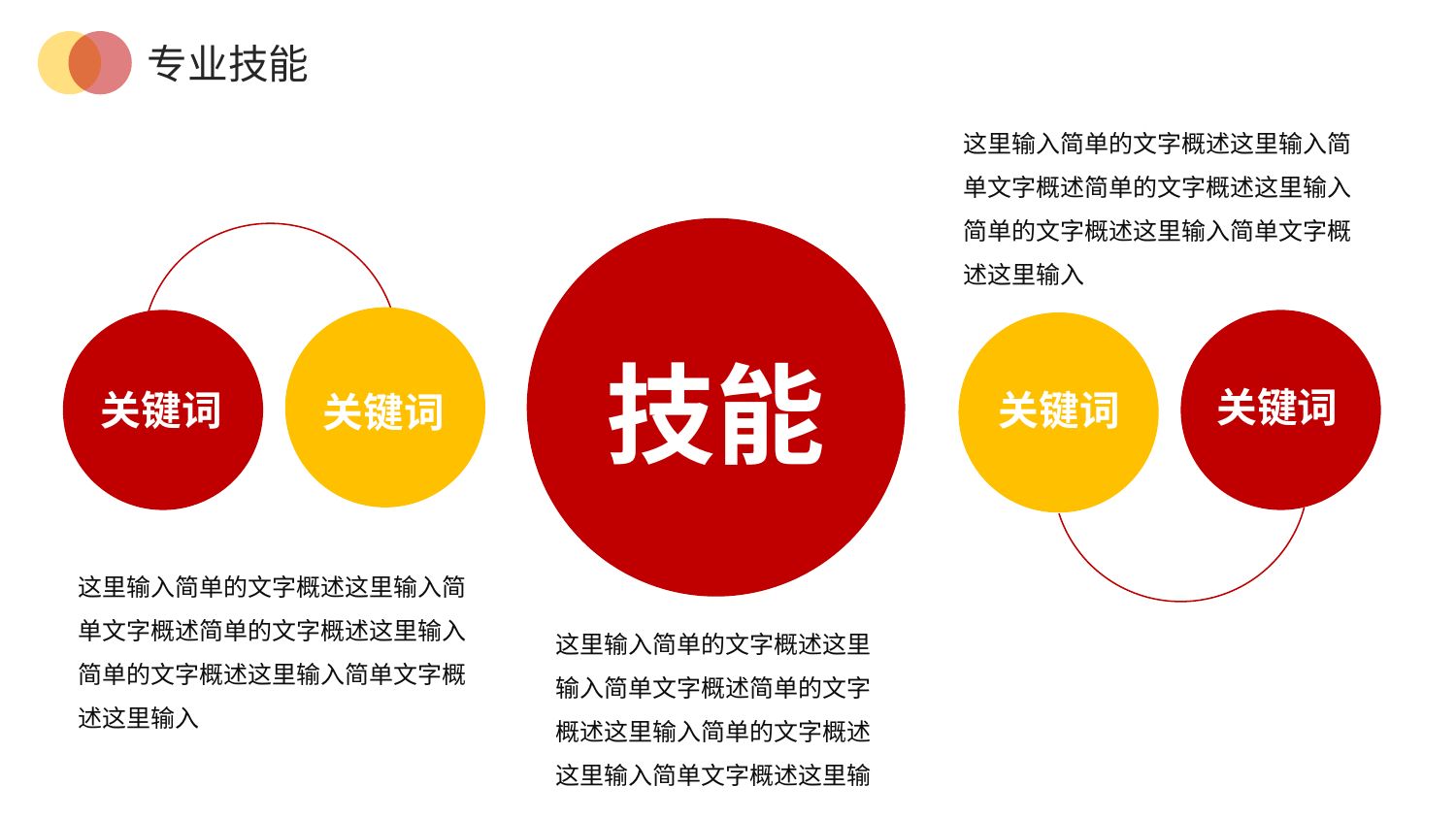

专业技能
这里输入简单的文字概述这里输入简单文字概述简单的文字概述这里输入简单的文字概述这里输入简单文字概述这里输入

技能

关键词
关键词
关键词
关键词
这里输入简单的文字概述这里输入简单文字概述简单的文字概述这里输入简单的文字概述这里输入简单文字概述这里输入
这里输入简单的文字概述这里输入简单文字概述简单的文字概述这里输入简单的文字概述这里输入简单文字概述这里输